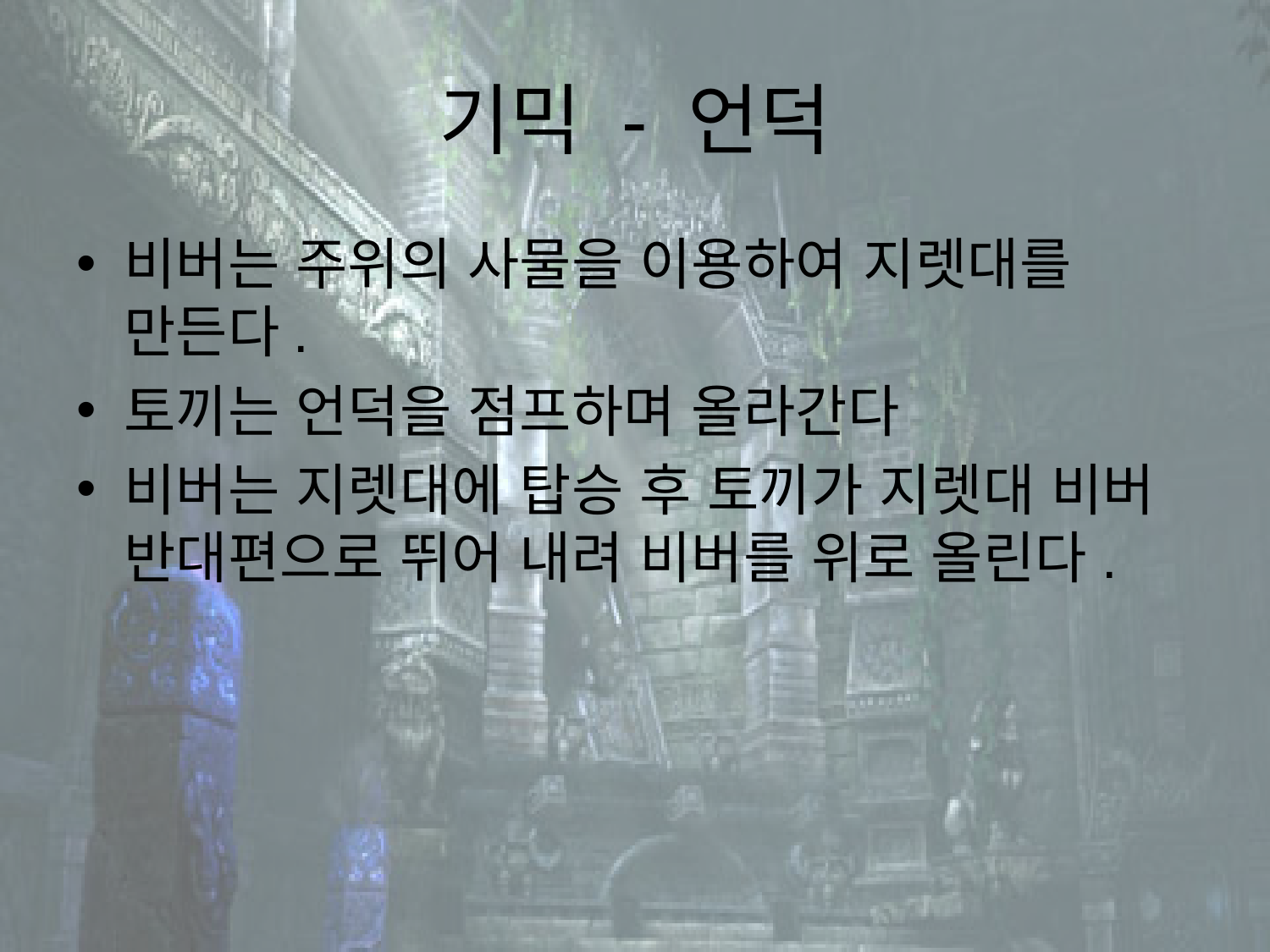

# 기믹 - 언덕
비버는 주위의 사물을 이용하여 지렛대를 만든다.
토끼는 언덕을 점프하며 올라간다
비버는 지렛대에 탑승 후 토끼가 지렛대 비버 반대편으로 뛰어 내려 비버를 위로 올린다.